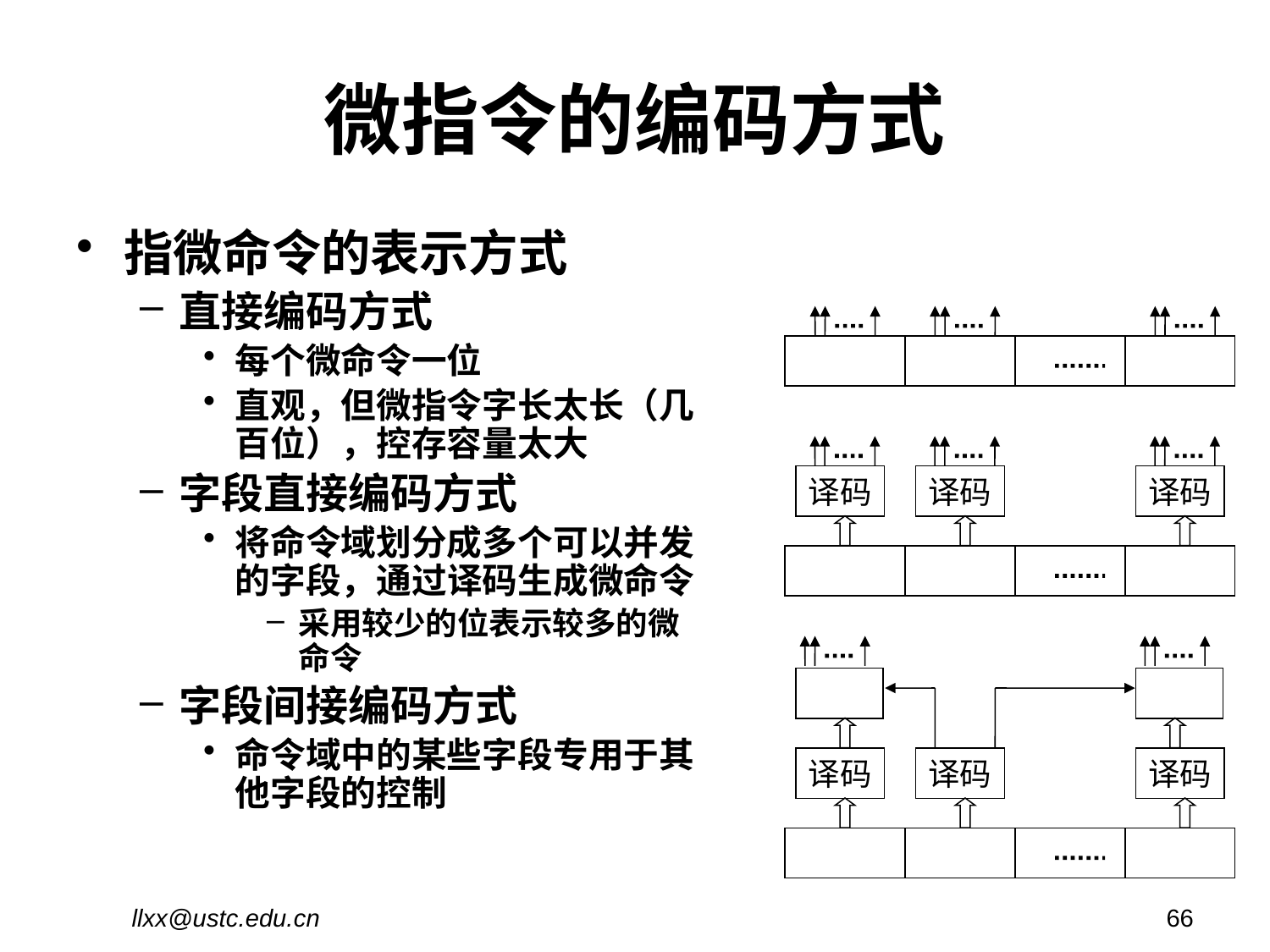

# 微指令的编码方式
指微命令的表示方式
直接编码方式
每个微命令一位
直观，但微指令字长太长（几百位），控存容量太大
字段直接编码方式
将命令域划分成多个可以并发的字段，通过译码生成微命令
采用较少的位表示较多的微命令
字段间接编码方式
命令域中的某些字段专用于其他字段的控制

译码
译码
译码

译码
译码
译码

llxx@ustc.edu.cn
66